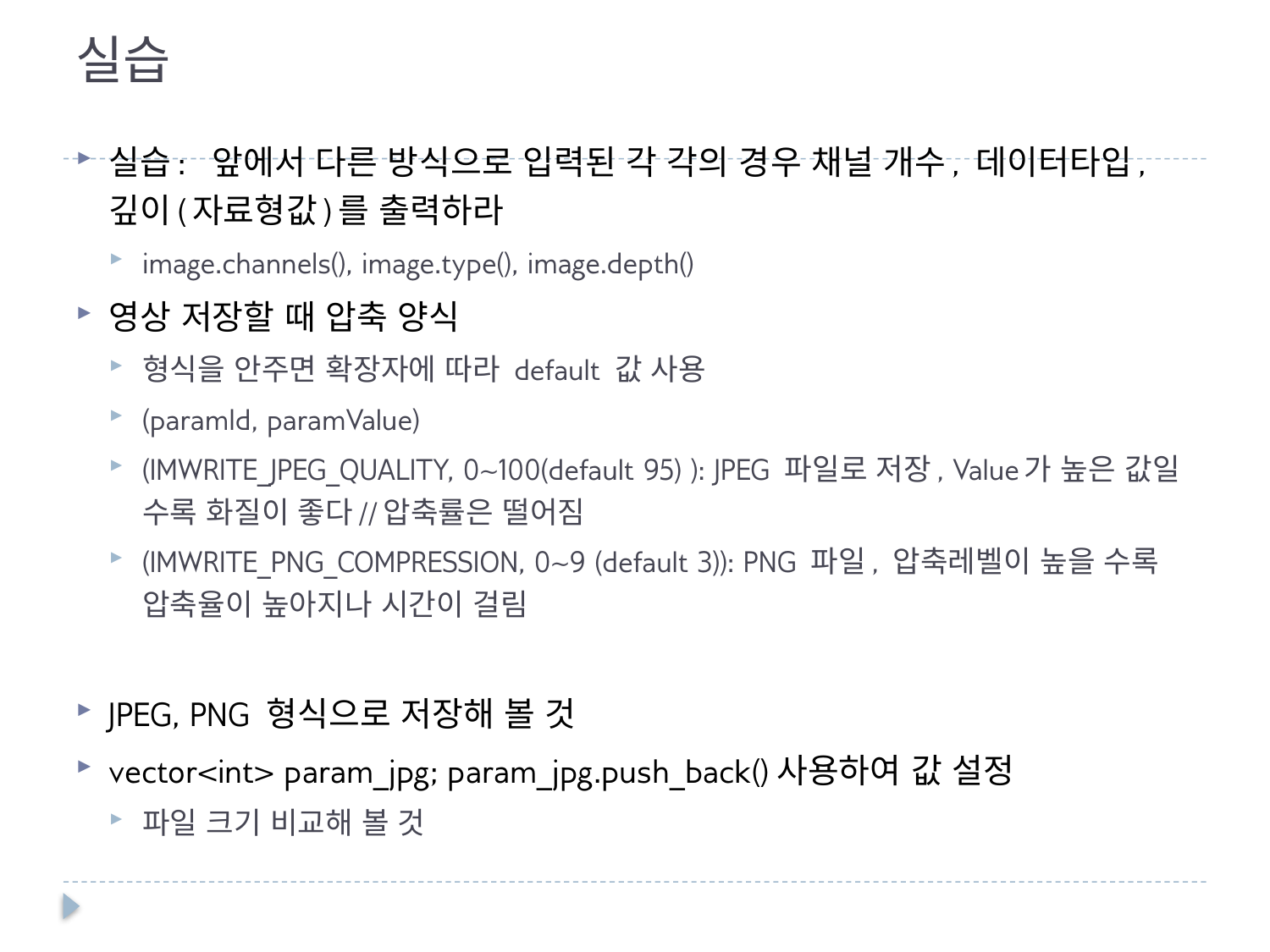

# 실습
실습:  앞에서 다른 방식으로 입력된 각 각의 경우 채널 개수, 데이터타입, 깊이(자료형값)를 출력하라
image.channels(), image.type(), image.depth()
영상 저장할 때 압축 양식
형식을 안주면 확장자에 따라 default 값 사용
(paramId, paramValue)
(IMWRITE_JPEG_QUALITY, 0~100(default 95) ): JPEG 파일로 저장, Value가 높은 값일 수록 화질이 좋다//압축률은 떨어짐
(IMWRITE_PNG_COMPRESSION, 0~9 (default 3)): PNG 파일, 압축레벨이 높을 수록 압축율이 높아지나 시간이 걸림

JPEG, PNG 형식으로 저장해 볼 것
vector<int> param_jpg; param_jpg.push_back()사용하여 값 설정
파일 크기 비교해 볼 것